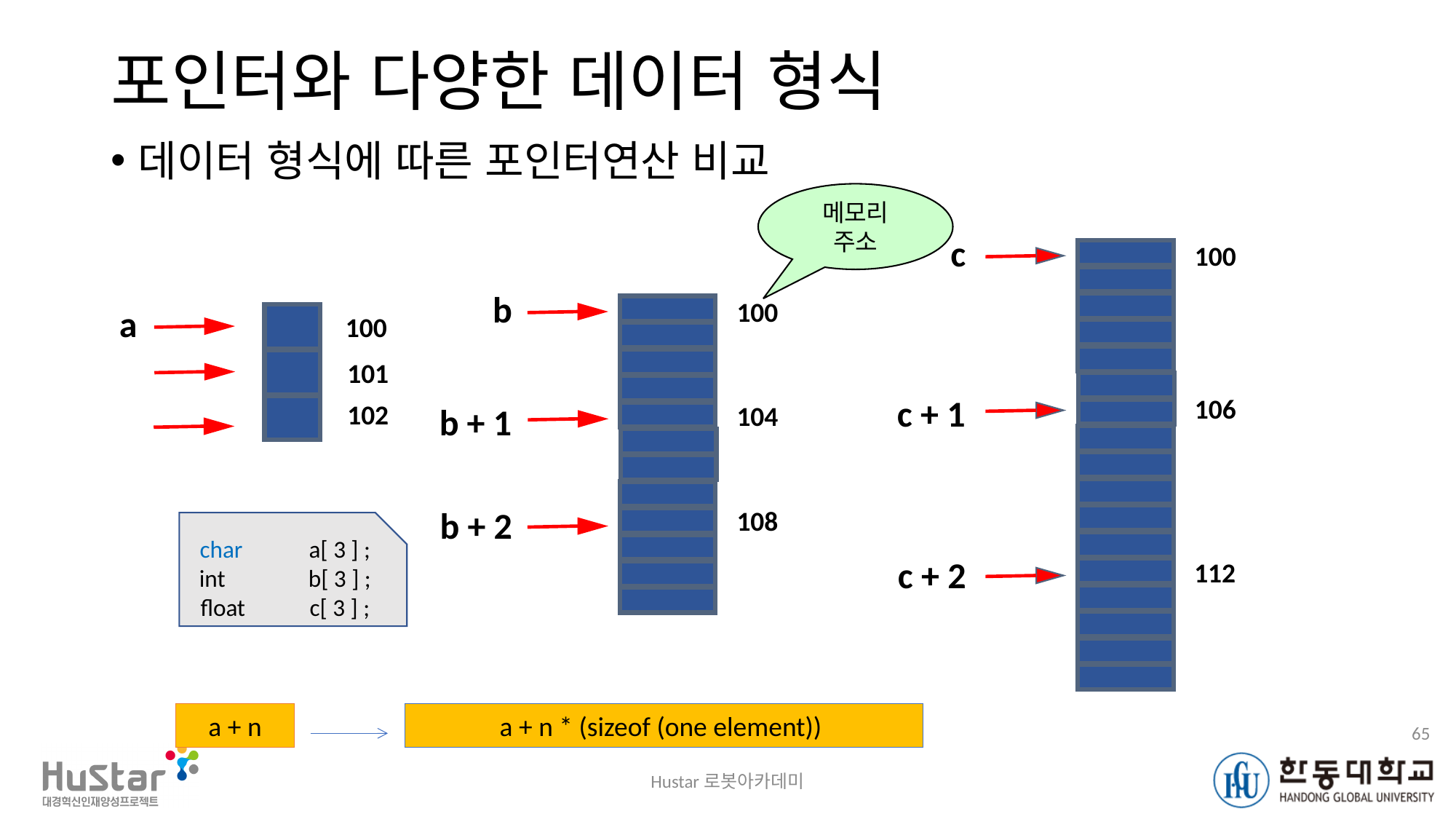

# 포인터와 다양한 데이터 형식
데이터 형식에 따른 포인터연산 비교
메모리 주소
c
100

b
100
a

100

101

c + 1
106
102
104
b + 1

b + 2
108

char	a[ 3 ] ;
int	b[ 3 ] ;
float	c[ 3 ] ;
c + 2
112

a + n
a + n * (sizeof (one element))
65
Hustar로봇아카데미